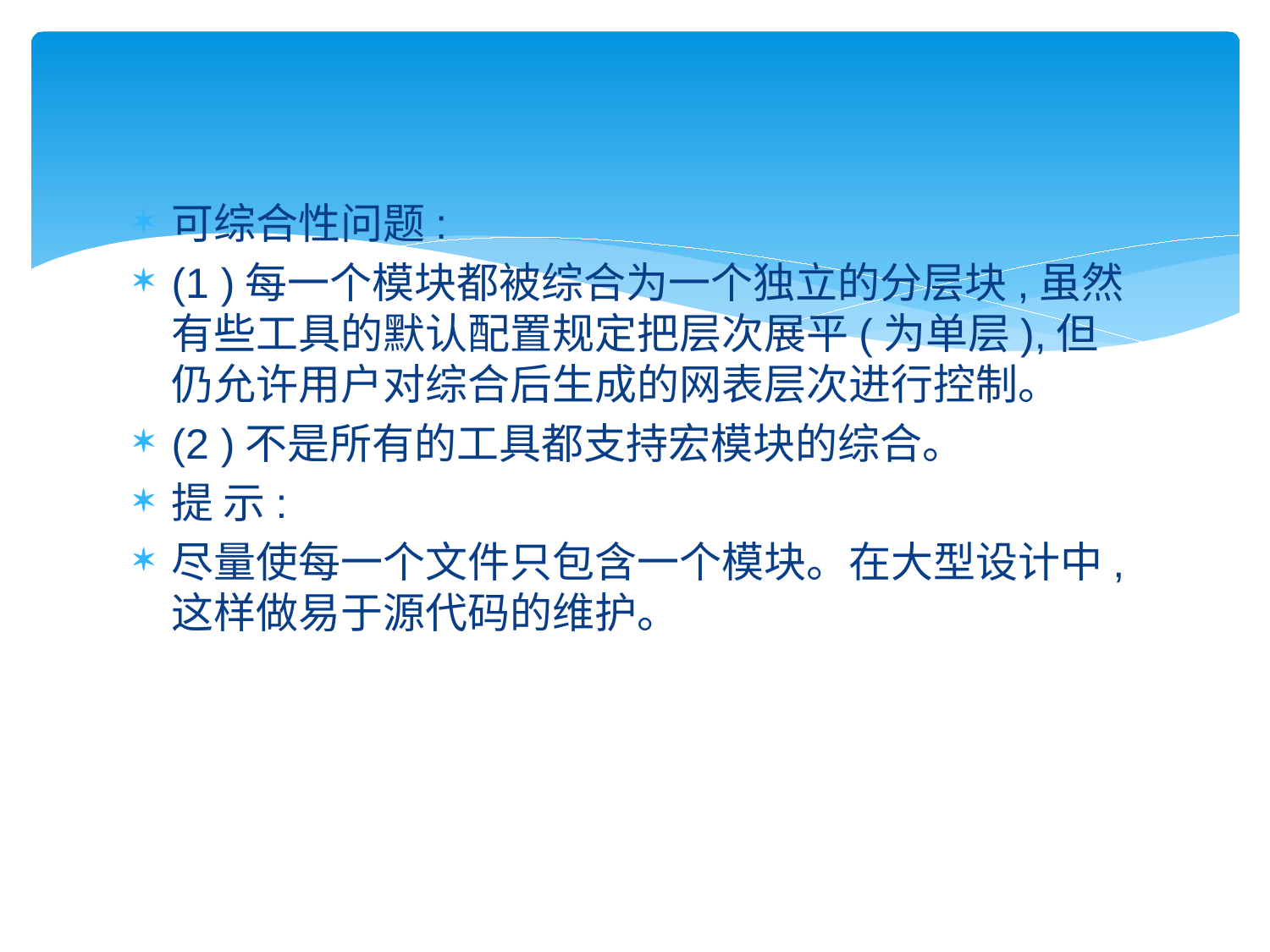

#
可综合性问题:
(1 )每一个模块都被综合为一个独立的分层块,虽然有些工具的默认配置规定把层次展平(为单层),但仍允许用户对综合后生成的网表层次进行控制。
(2 )不是所有的工具都支持宏模块的综合。
提 示:
尽量使每一个文件只包含一个模块。在大型设计中,这样做易于源代码的维护。